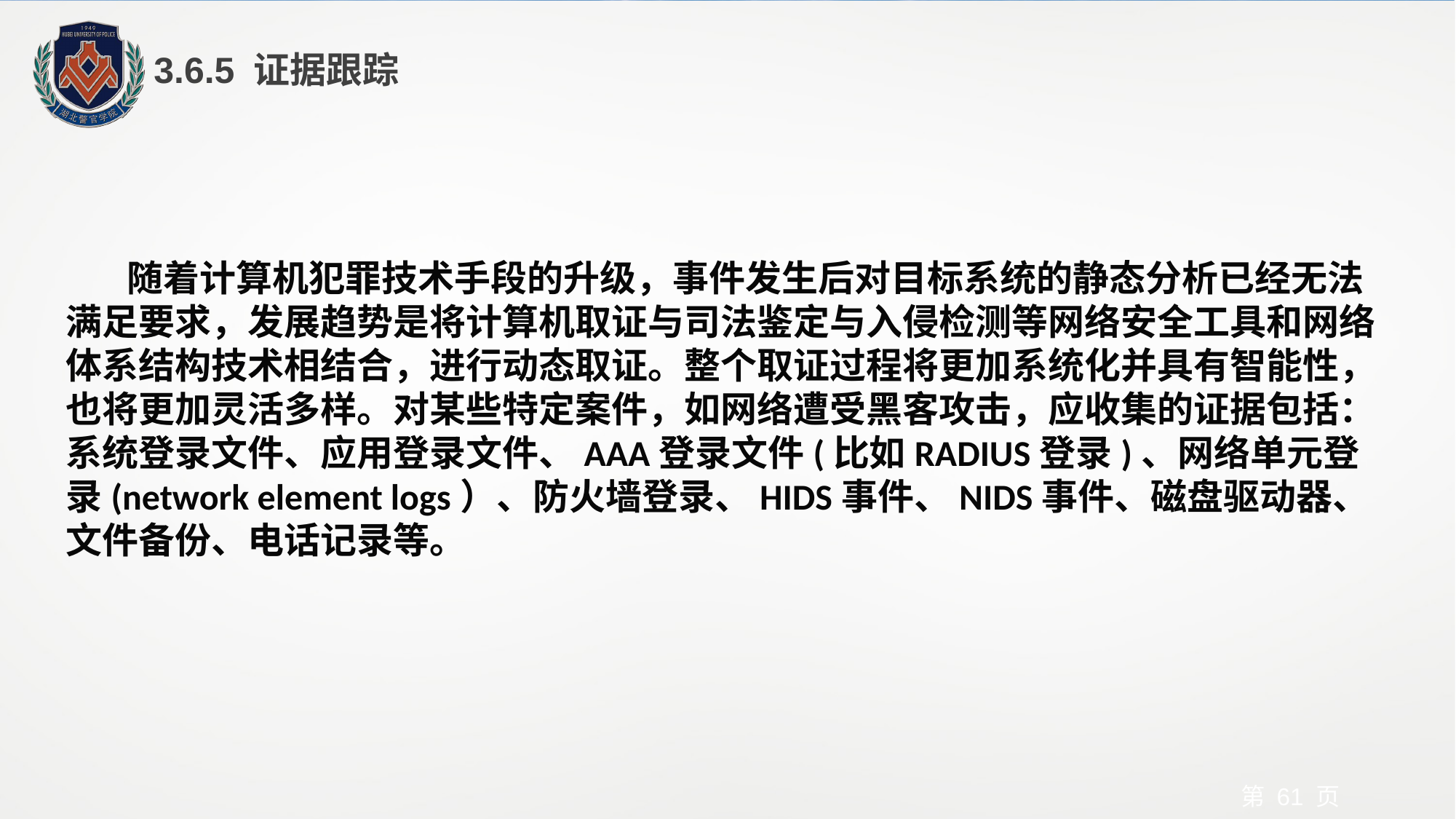

3.6.5 证据跟踪
　　随着计算机犯罪技术手段的升级，事件发生后对目标系统的静态分析已经无法满足要求，发展趋势是将计算机取证与司法鉴定与入侵检测等网络安全工具和网络体系结构技术相结合，进行动态取证。整个取证过程将更加系统化并具有智能性，也将更加灵活多样。对某些特定案件，如网络遭受黑客攻击，应收集的证据包括：系统登录文件、应用登录文件、AAA登录文件(比如RADIUS登录)、网络单元登录(network element logs）、防火墙登录、HIDS事件、NIDS事件、磁盘驱动器、文件备份、电话记录等。